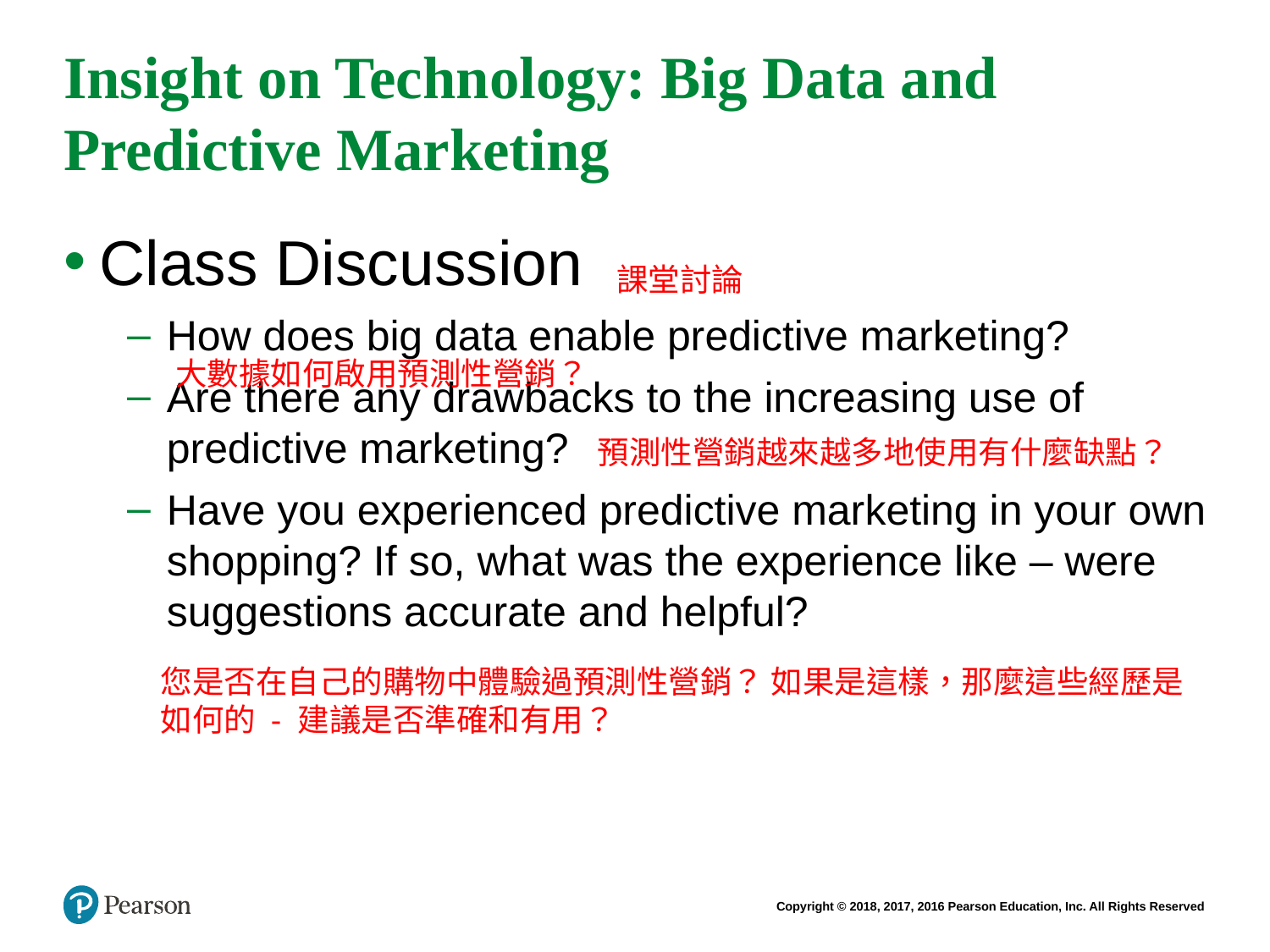

# Insight on Technology: Big Data and Predictive Marketing
Class Discussion
How does big data enable predictive marketing?
Are there any drawbacks to the increasing use of predictive marketing?
Have you experienced predictive marketing in your own shopping? If so, what was the experience like – were suggestions accurate and helpful?
課堂討論
大數據如何啟用預測性營銷？
預測性營銷越來越多地使用有什麼缺點？
您是否在自己的購物中體驗過預測性營銷？ 如果是這樣，那麼這些經歷是如何的 - 建議是否準確和有用？